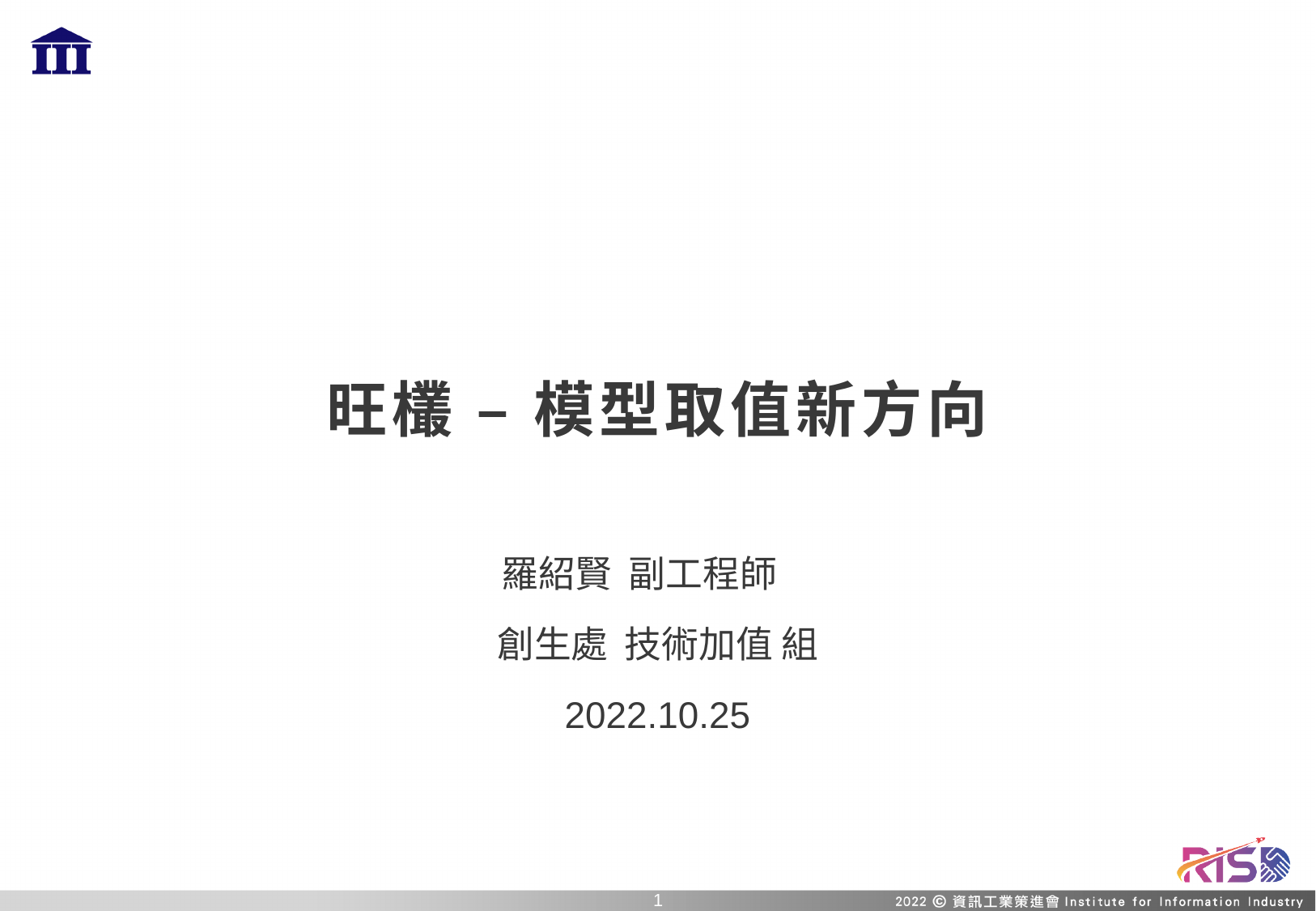

# 旺欉 – 模型取值新方向
羅紹賢  副工程師
創生處  技術加值 組
2022.10.25
1